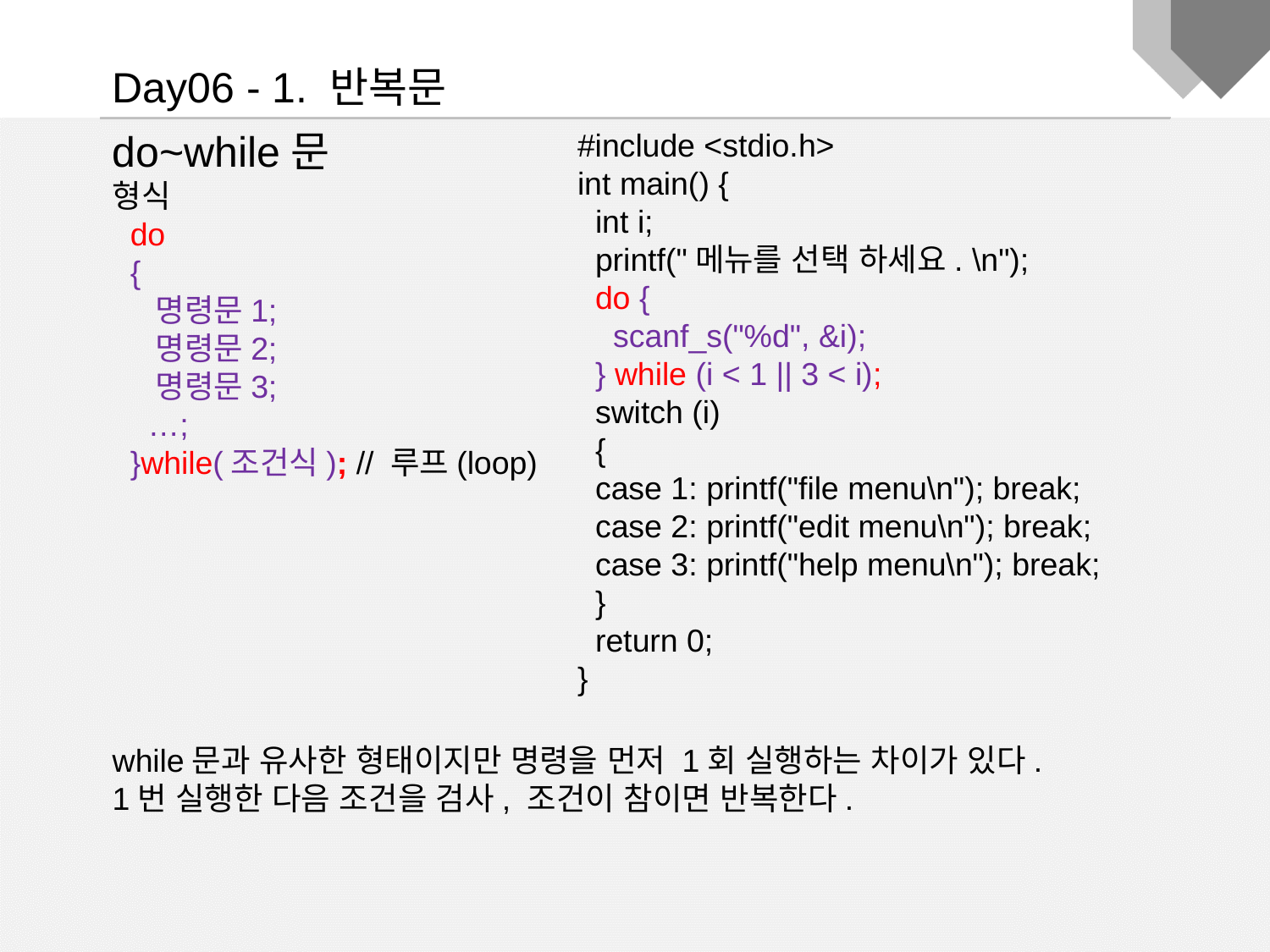

Day06 - 1. 반복문
do~while문
형식
  do
  {
    명령문1;
    명령문2;
    명령문3;
    …;
  }while(조건식); // 루프(loop)

#include <stdio.h>
int main() {
  int i;
  printf("메뉴를 선택 하세요. \n");
  do {
    scanf_s("%d", &i);
  } while (i < 1 || 3 < i);
  switch (i)
  {
  case 1: printf("file menu\n"); break;
  case 2: printf("edit menu\n"); break;
  case 3: printf("help menu\n"); break;
  }
  return 0;
}
while문과 유사한 형태이지만 명령을 먼저 1회 실행하는 차이가 있다.
1번 실행한 다음 조건을 검사, 조건이 참이면 반복한다.